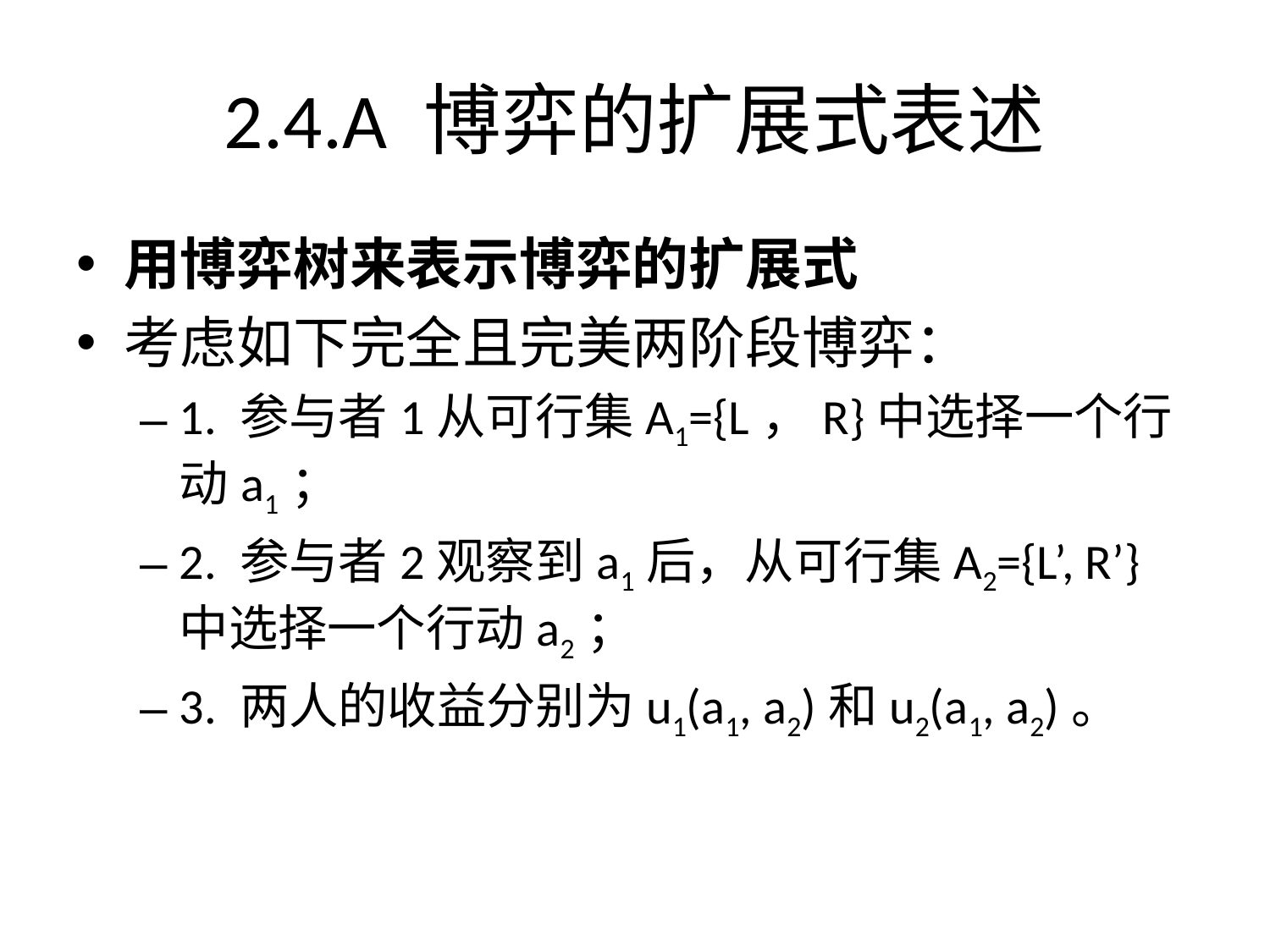

2.4.A 博弈的扩展式表述
用博弈树来表示博弈的扩展式
考虑如下完全且完美两阶段博弈：
1. 参与者1从可行集A1={L，R}中选择一个行动a1；
2. 参与者2观察到a1后，从可行集A2={L’, R’}中选择一个行动a2；
3. 两人的收益分别为u1(a1, a2)和u2(a1, a2)。